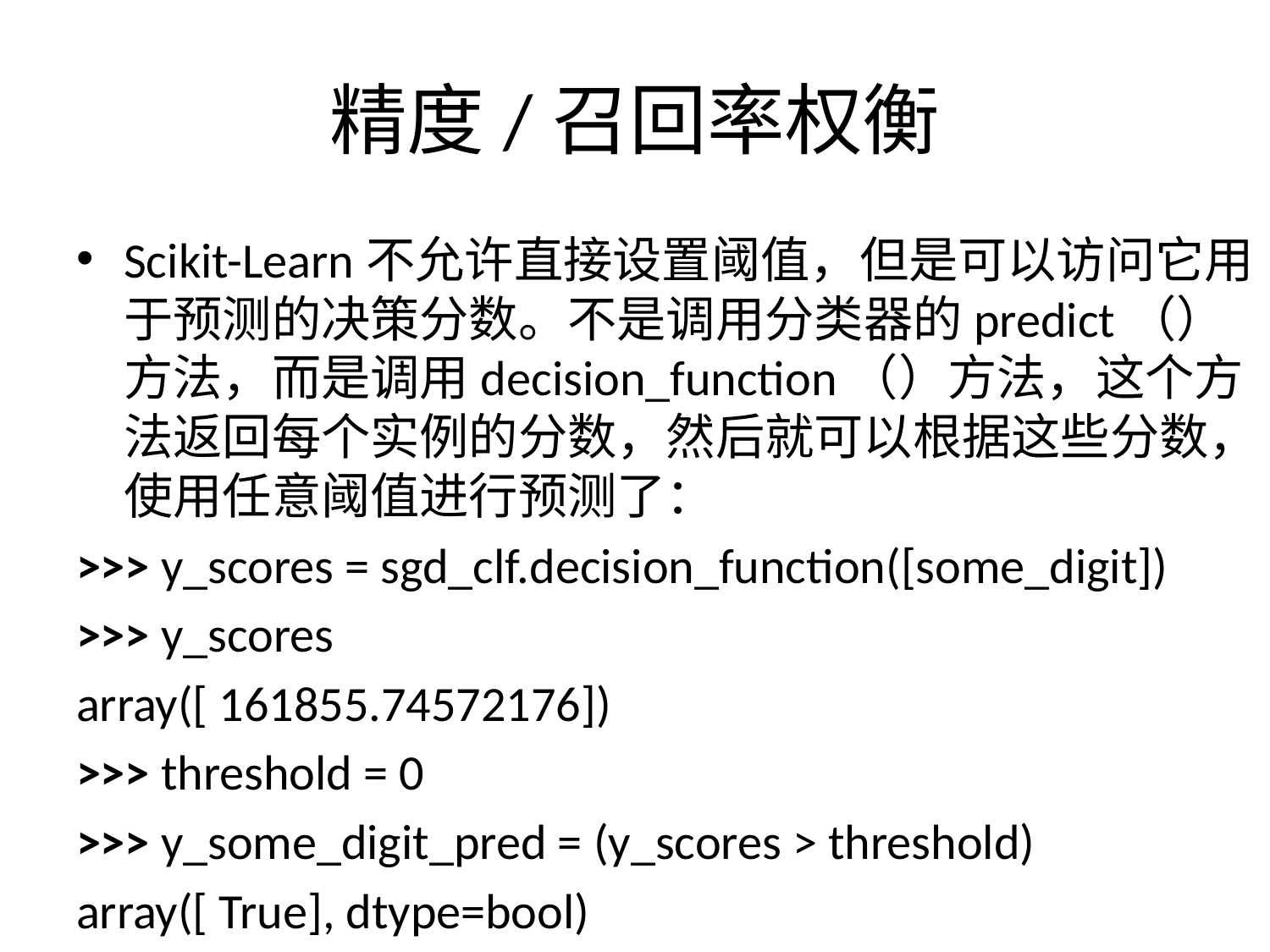

# 精度/召回率权衡
Scikit-Learn不允许直接设置阈值，但是可以访问它用于预测的决策分数。不是调用分类器的predict（）方法，而是调用decision_function（）方法，这个方法返回每个实例的分数，然后就可以根据这些分数，使用任意阈值进行预测了：
>>> y_scores = sgd_clf.decision_function([some_digit])
>>> y_scores
array([ 161855.74572176])
>>> threshold = 0
>>> y_some_digit_pred = (y_scores > threshold)
array([ True], dtype=bool)